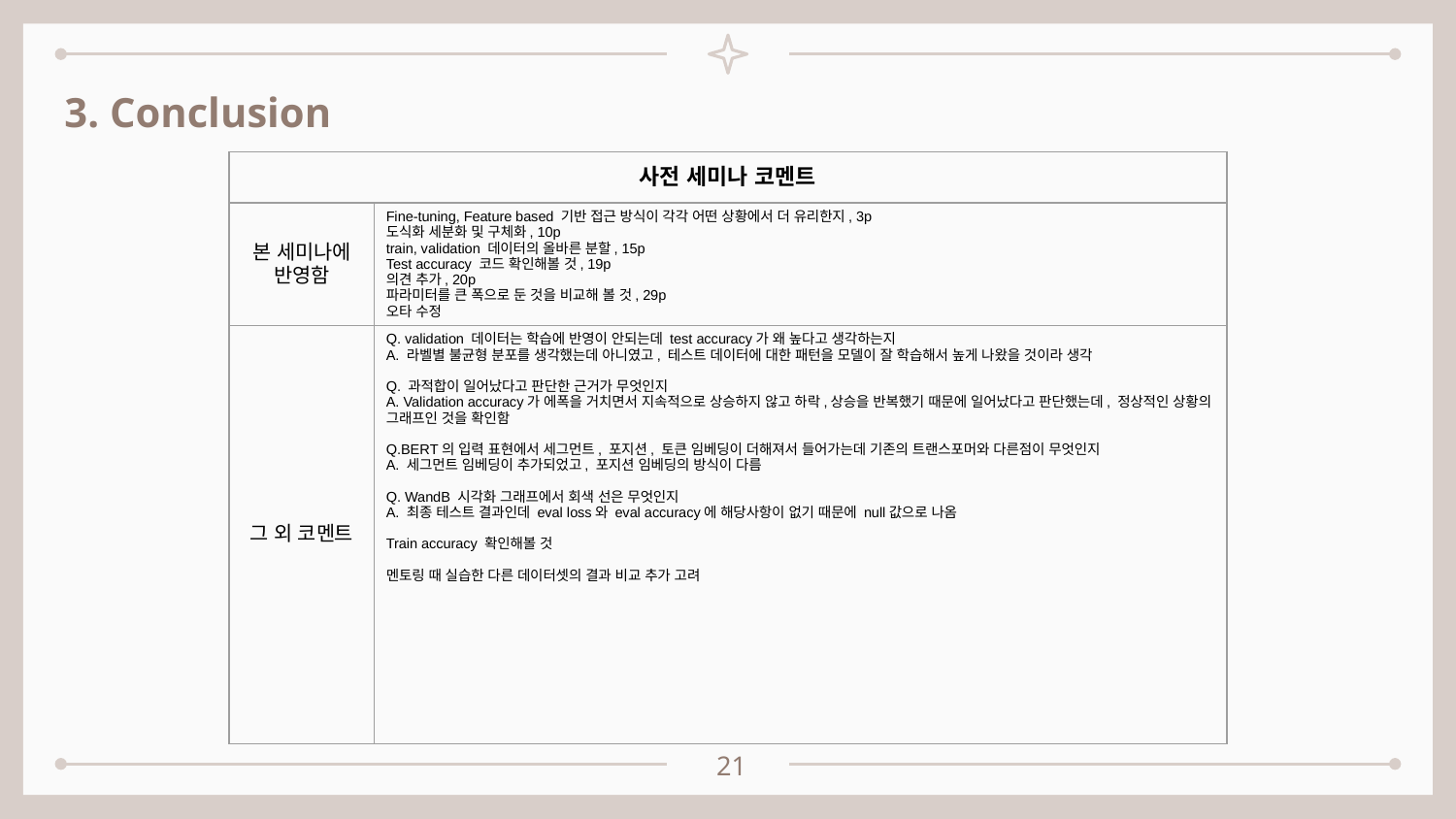

3. Conclusion
| 사전 세미나 코멘트 |  |
| --- | --- |
| 본 세미나에 반영함 | Fine-tuning, Feature based 기반 접근 방식이 각각 어떤 상황에서 더 유리한지, 3p 도식화 세분화 및 구체화, 10p train, validation 데이터의 올바른 분할, 15p Test accuracy 코드 확인해볼 것, 19p 의견 추가, 20p 파라미터를 큰 폭으로 둔 것을 비교해 볼 것, 29p 오타 수정 |
| 그 외 코멘트 | Q. validation 데이터는 학습에 반영이 안되는데 test accuracy가 왜 높다고 생각하는지 A. 라벨별 불균형 분포를 생각했는데 아니였고, 테스트 데이터에 대한 패턴을 모델이 잘 학습해서 높게 나왔을 것이라 생각 Q. 과적합이 일어났다고 판단한 근거가 무엇인지 A. Validation accuracy가 에폭을 거치면서 지속적으로 상승하지 않고 하락,상승을 반복했기 때문에 일어났다고 판단했는데, 정상적인 상황의 그래프인 것을 확인함 Q.BERT의 입력 표현에서 세그먼트, 포지션, 토큰 임베딩이 더해져서 들어가는데 기존의 트랜스포머와 다른점이 무엇인지 A. 세그먼트 임베딩이 추가되었고, 포지션 임베딩의 방식이 다름 Q. WandB 시각화 그래프에서 회색 선은 무엇인지 A. 최종 테스트 결과인데 eval loss와 eval accuracy에 해당사항이 없기 때문에 null값으로 나옴 Train accuracy 확인해볼 것 멘토링 때 실습한 다른 데이터셋의 결과 비교 추가 고려 |
21